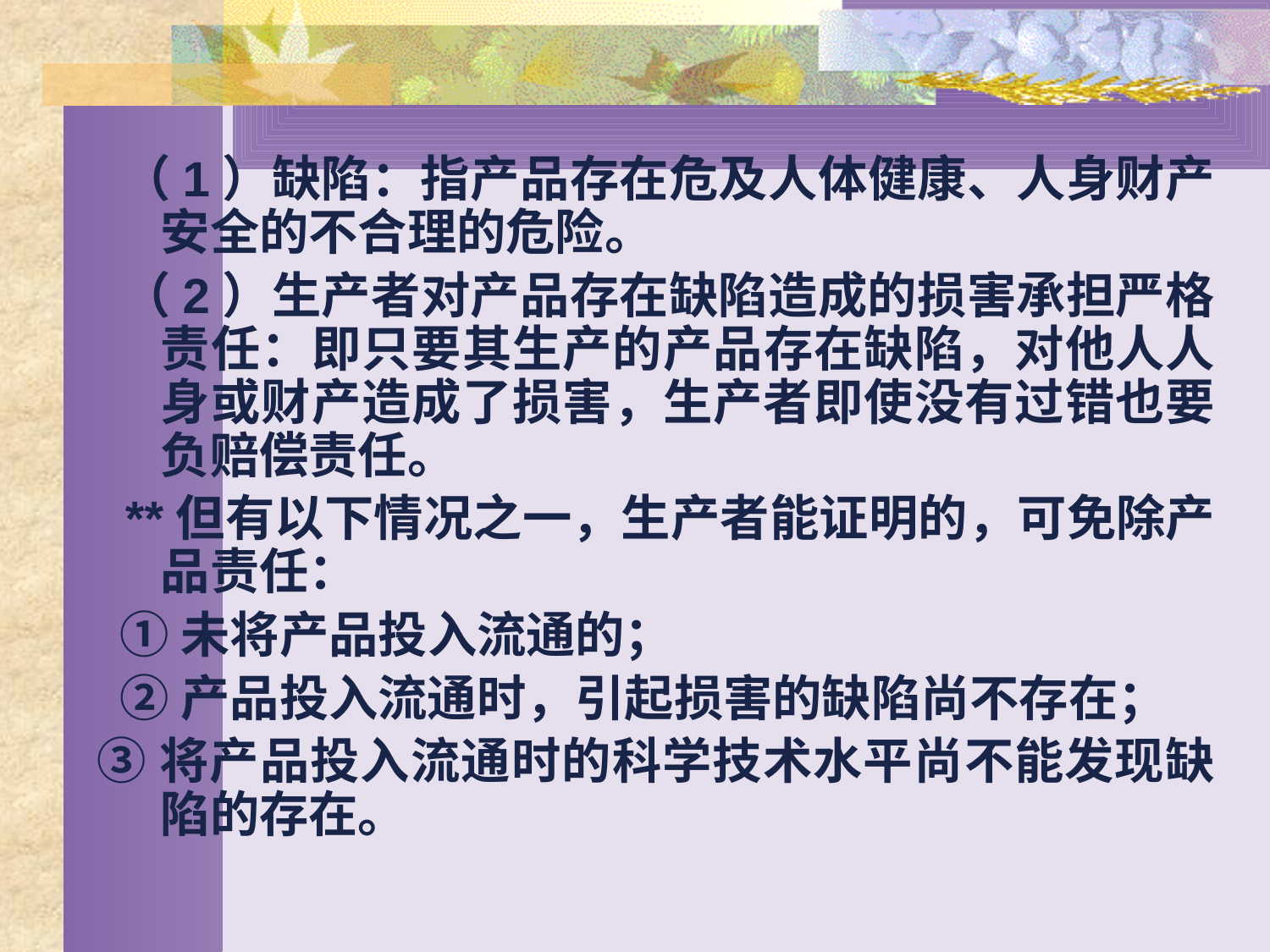

#
 （1）缺陷：指产品存在危及人体健康、人身财产安全的不合理的危险。
 （2）生产者对产品存在缺陷造成的损害承担严格责任：即只要其生产的产品存在缺陷，对他人人身或财产造成了损害，生产者即使没有过错也要负赔偿责任。
  **但有以下情况之一，生产者能证明的，可免除产品责任：
  ①未将产品投入流通的；
  ②产品投入流通时，引起损害的缺陷尚不存在；
③将产品投入流通时的科学技术水平尚不能发现缺陷的存在。